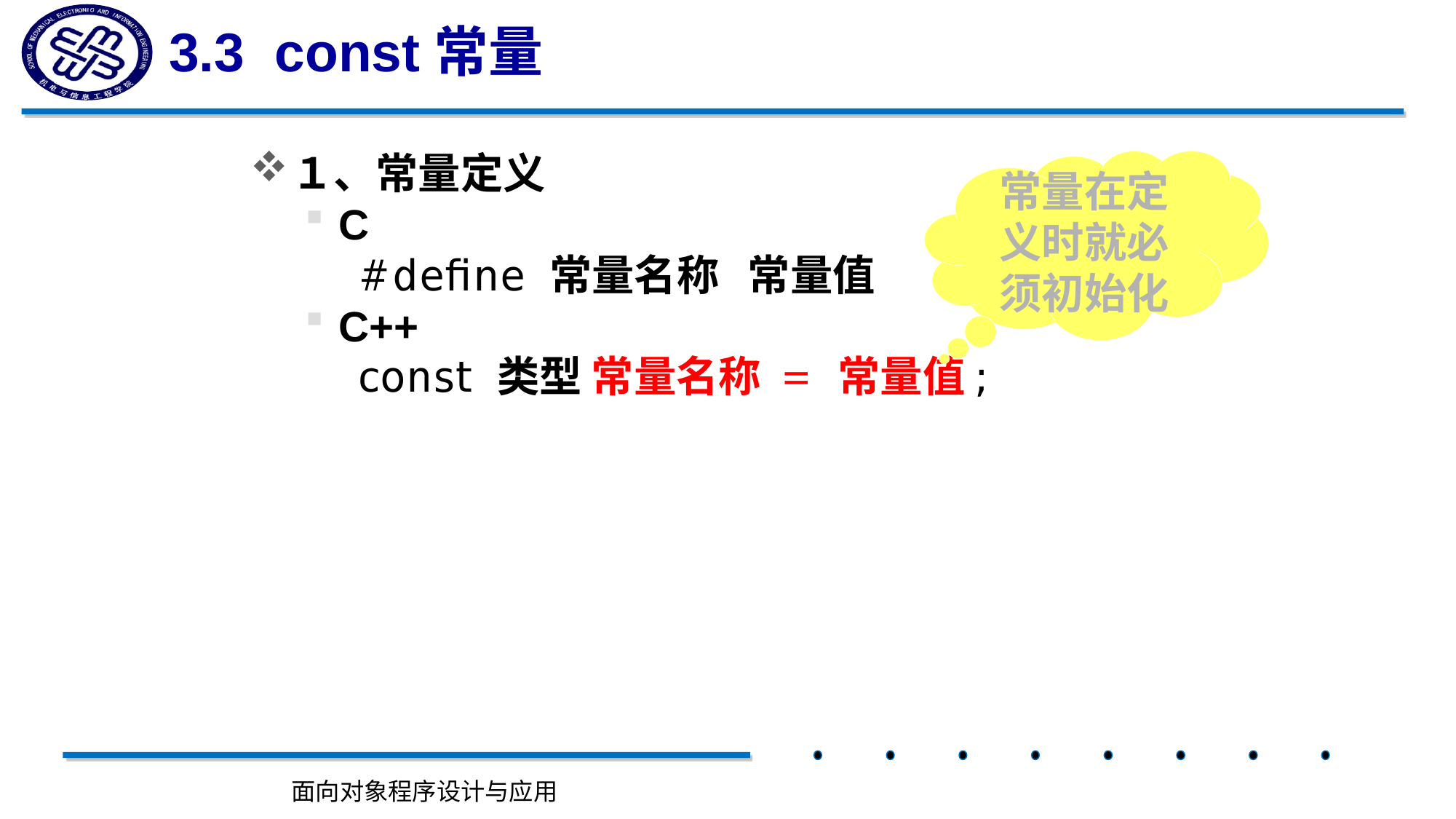

# 3.3  const常量
１、常量定义
C
#define 常量名称   常量值
C++
const 类型 常量名称 = 常量值;

常量在定义时就必须初始化

面向对象程序设计与应用
23